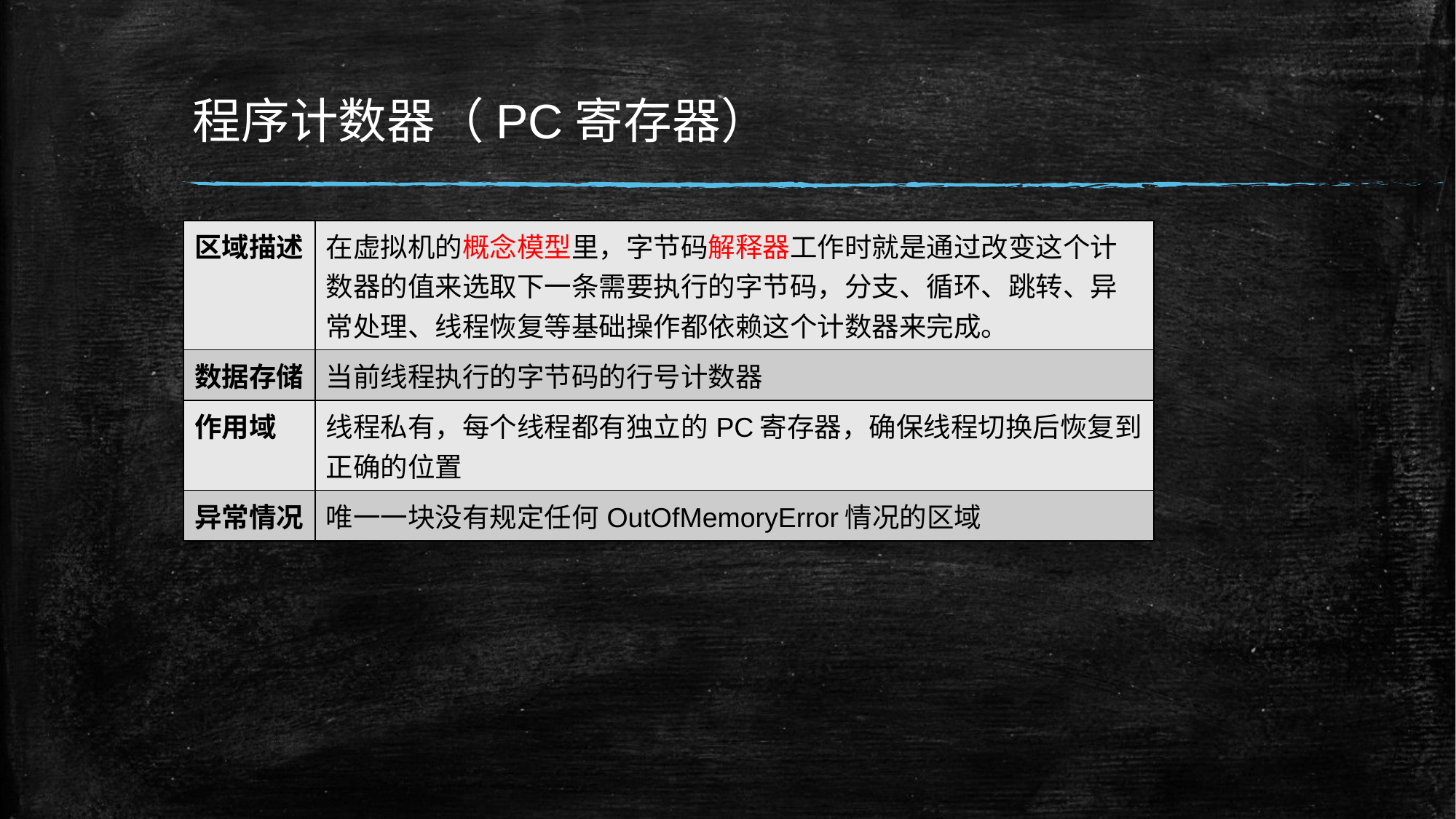

# 程序计数器（PC寄存器）
| 区域描述 | 在虚拟机的概念模型里，字节码解释器工作时就是通过改变这个计数器的值来选取下一条需要执行的字节码，分支、循环、跳转、异常处理、线程恢复等基础操作都依赖这个计数器来完成。 |
| --- | --- |
| 数据存储 | 当前线程执行的字节码的行号计数器 |
| 作用域 | 线程私有，每个线程都有独立的PC寄存器，确保线程切换后恢复到正确的位置 |
| 异常情况 | 唯一一块没有规定任何OutOfMemoryError情况的区域 |